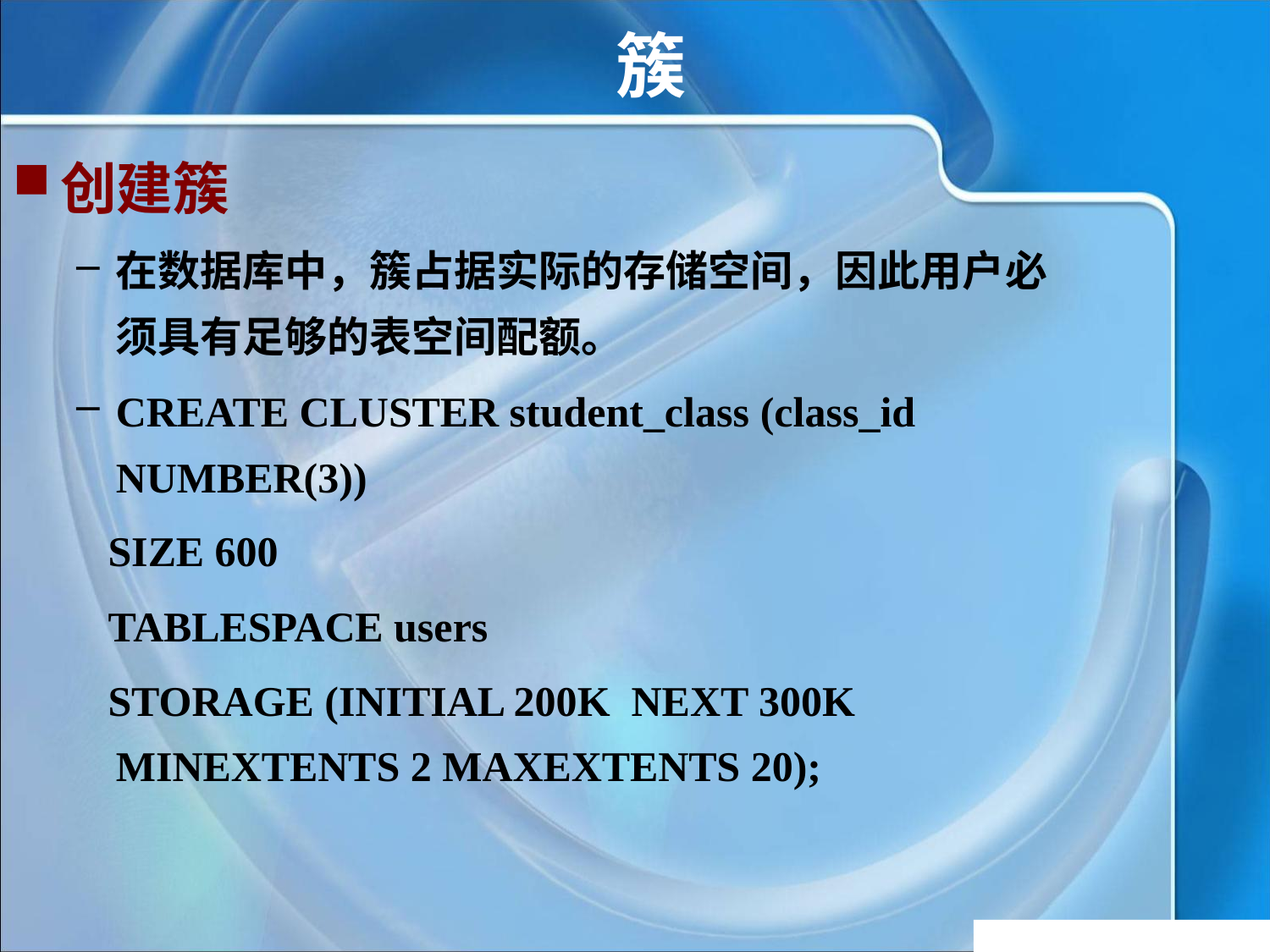

# 簇
创建簇
在数据库中，簇占据实际的存储空间，因此用户必须具有足够的表空间配额。
CREATE CLUSTER student_class (class_id NUMBER(3))
   SIZE 600
   TABLESPACE users
   STORAGE (INITIAL 200K  NEXT 300K  MINEXTENTS 2 MAXEXTENTS 20);
165